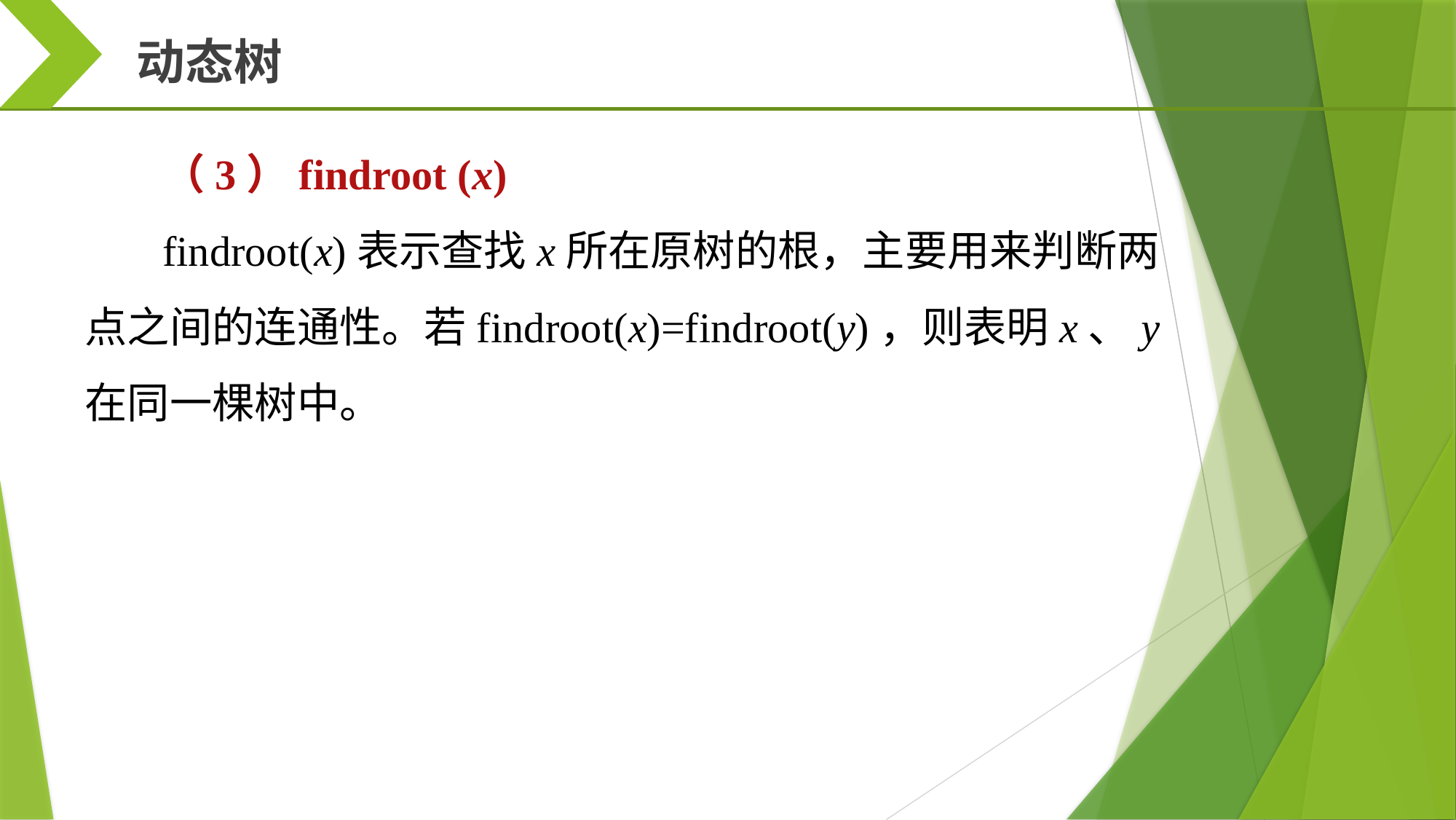

动态树
（3）findroot (x)
findroot(x)表示查找x所在原树的根，主要用来判断两点之间的连通性。若findroot(x)=findroot(y)，则表明x、y在同一棵树中。